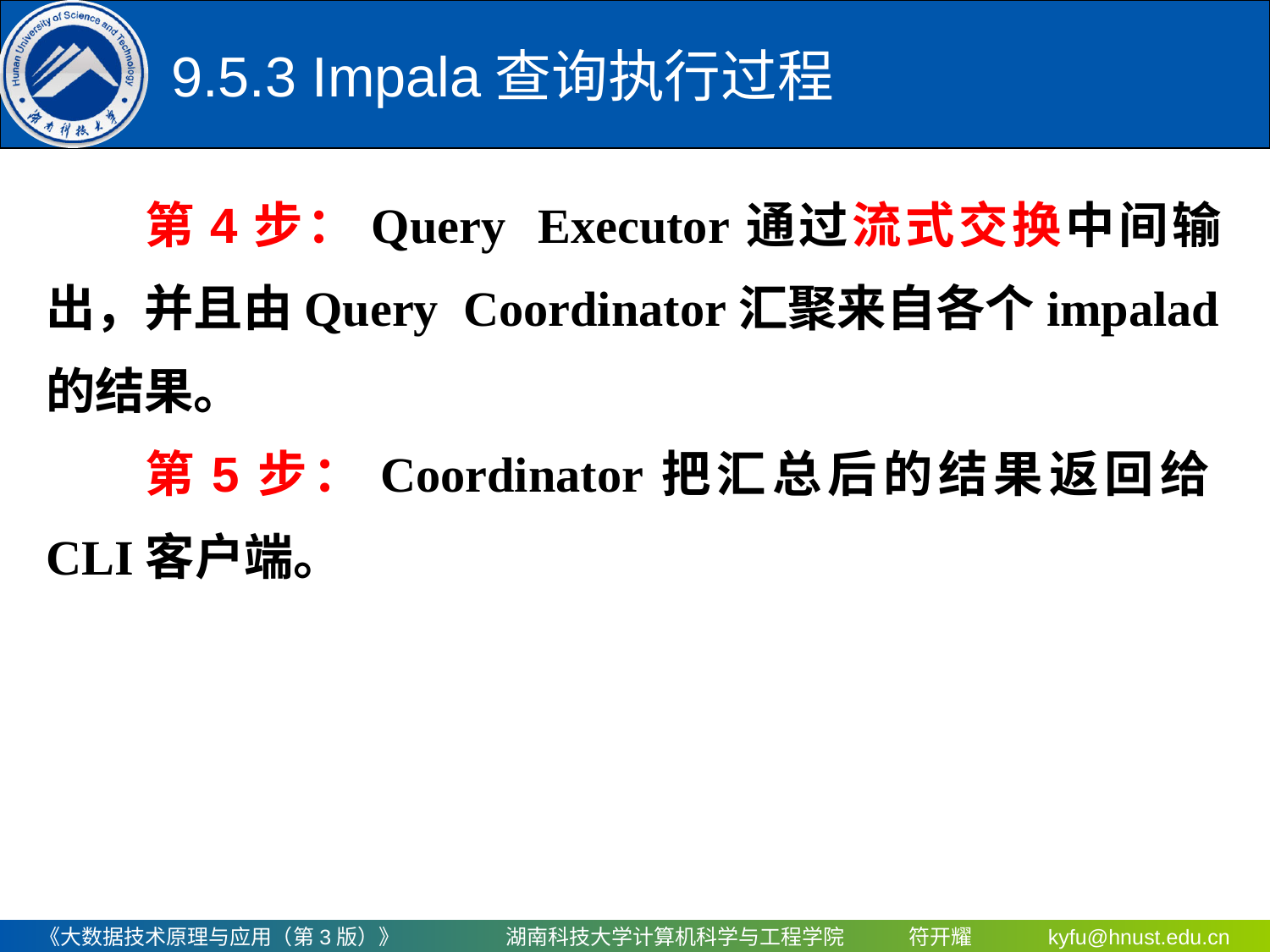

9.5.3 Impala查询执行过程
第4步：Query  Executor通过流式交换中间输出，并且由Query  Coordinator汇聚来自各个impalad的结果。
第5步：Coordinator把汇总后的结果返回给CLI客户端。